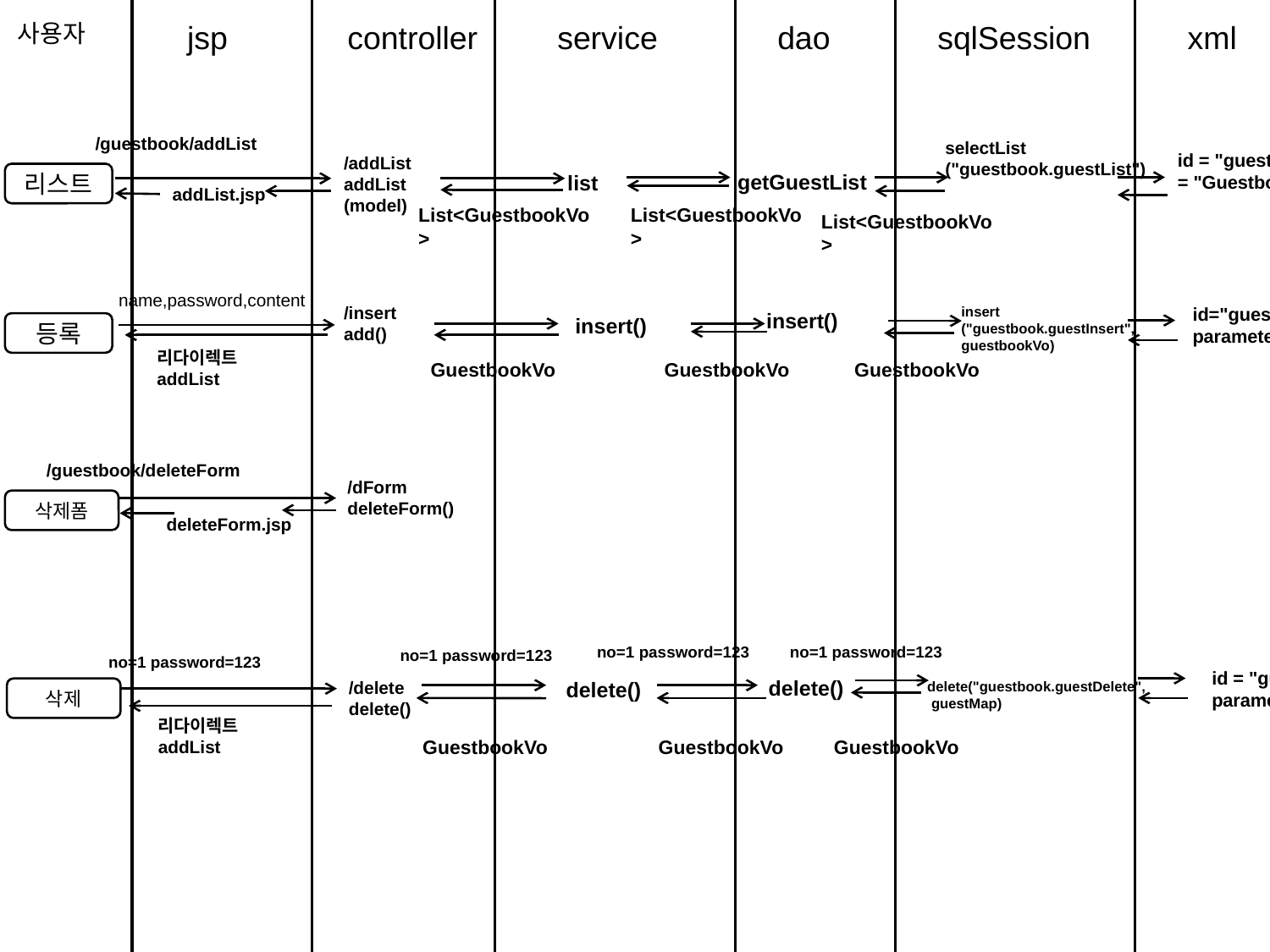

사용자
jsp
controller
service
dao
sqlSession
xml
/guestbook/addList
selectList
("guestbook.guestList")
id = "guestList" resultType = "GuestbookVo"
/addList
addList
(model)
getGuestList
list
리스트
addList.jsp
List<GuestbookVo>
List<GuestbookVo>
List<GuestbookVo>
name,password,content
/insert
add()
id="guestInsert"
parameterType = "GuestbookVo"
insert
("guestbook.guestInsert", guestbookVo)
insert()
insert()
등록
리다이렉트addList
GuestbookVo
GuestbookVo
GuestbookVo
/guestbook/deleteForm
/dForm
deleteForm()
삭제폼
deleteForm.jsp
no=1 password=123
no=1 password=123
no=1 password=123
no=1 password=123
id = "guestDelete"
parameterType = "Map"
delete()
/delete
delete()
delete()
delete("guestbook.guestDelete",
 guestMap)
삭제
리다이렉트addList
GuestbookVo
GuestbookVo
GuestbookVo